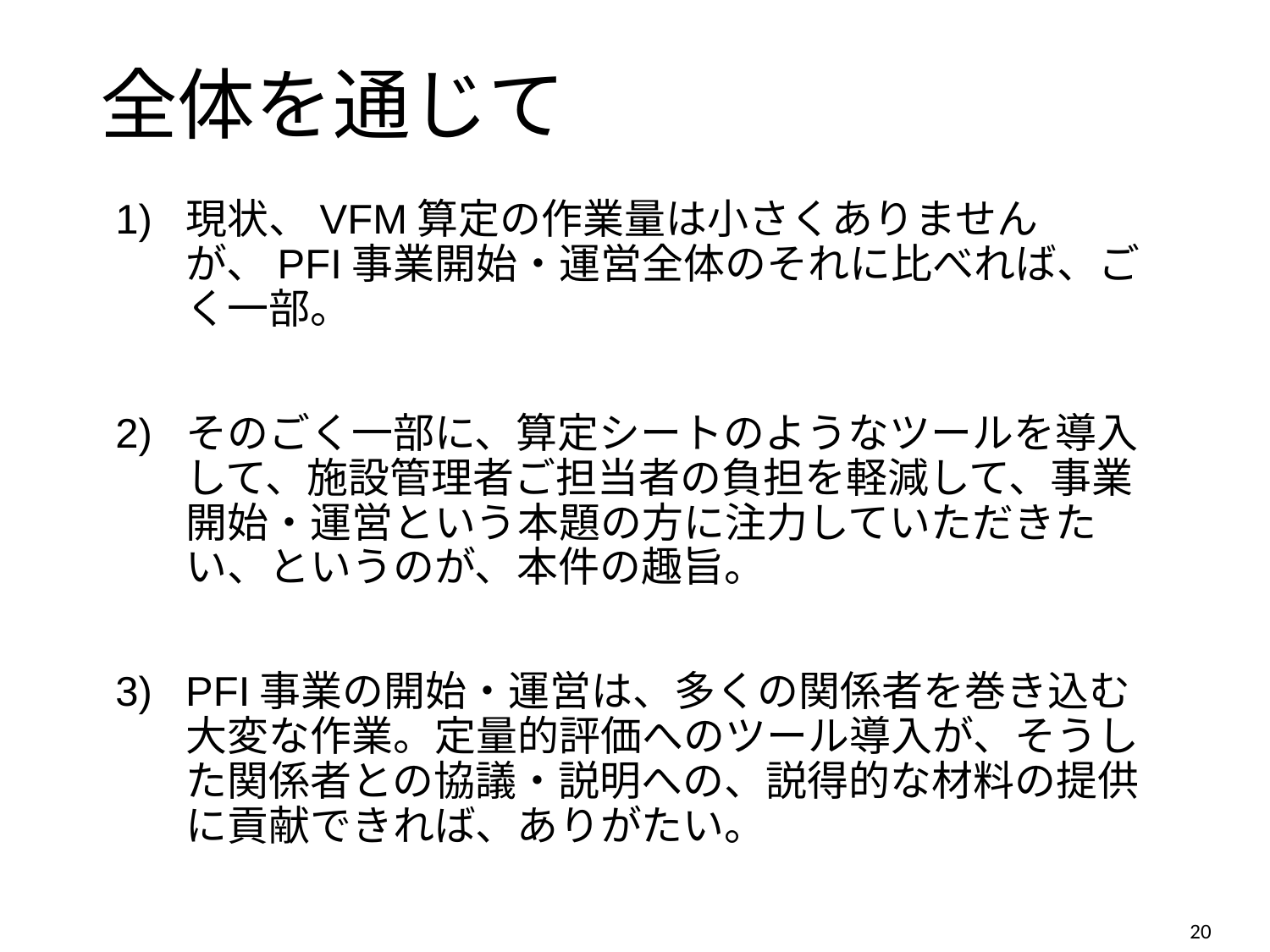

# 全体を通じて
現状、VFM算定の作業量は小さくありませんが、PFI事業開始・運営全体のそれに比べれば、ごく一部。

そのごく一部に、算定シートのようなツールを導入して、施設管理者ご担当者の負担を軽減して、事業開始・運営という本題の方に注力していただきたい、というのが、本件の趣旨。

PFI事業の開始・運営は、多くの関係者を巻き込む大変な作業。定量的評価へのツール導入が、そうした関係者との協議・説明への、説得的な材料の提供に貢献できれば、ありがたい。
20